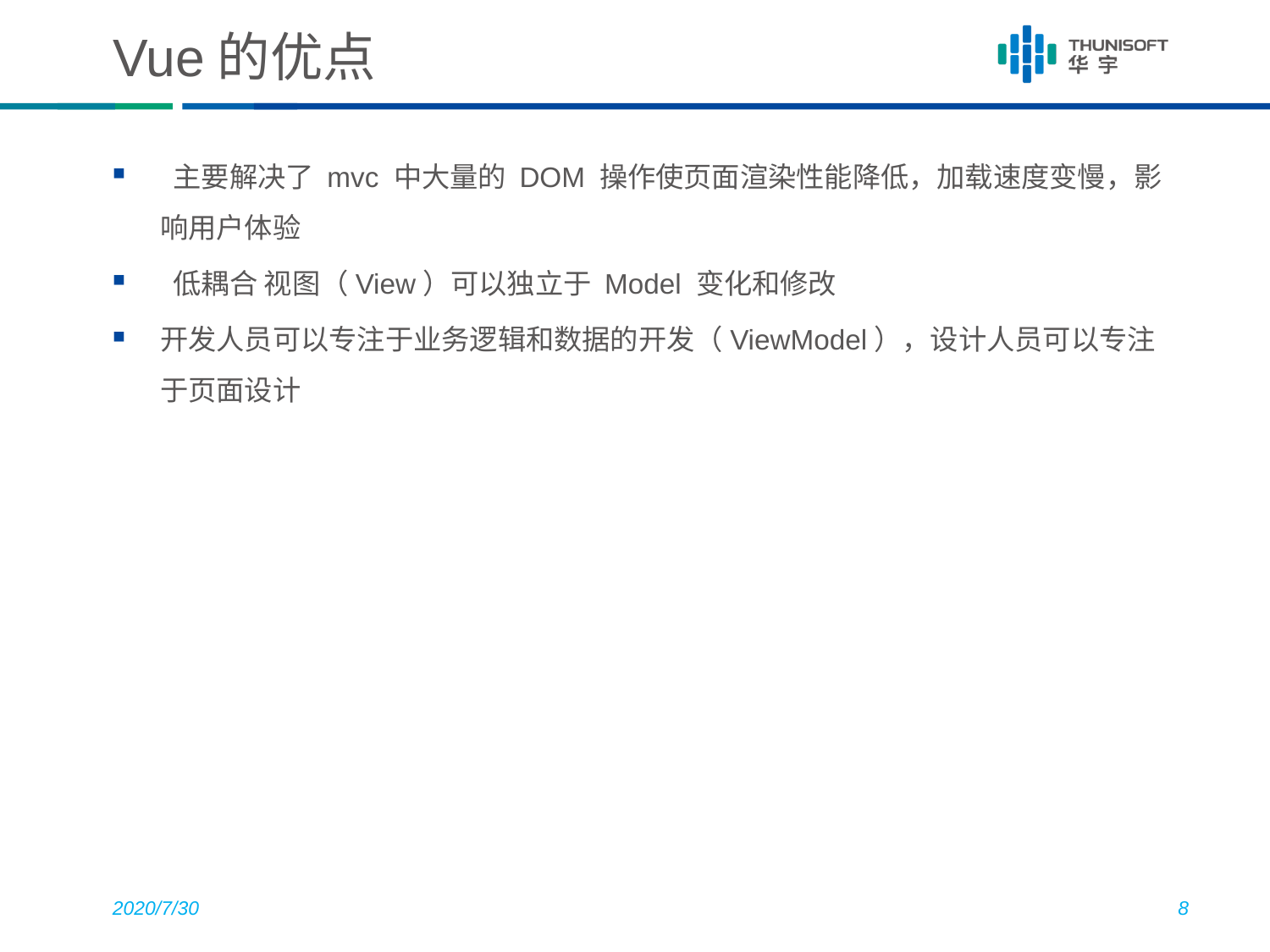

# Vue的优点
 主要解决了 mvc 中大量的 DOM 操作使页面渲染性能降低，加载速度变慢，影响用户体验
 低耦合 视图（View）可以独立于 Model 变化和修改
开发人员可以专注于业务逻辑和数据的开发（ViewModel），设计人员可以专注于页面设计
2020/7/30
8